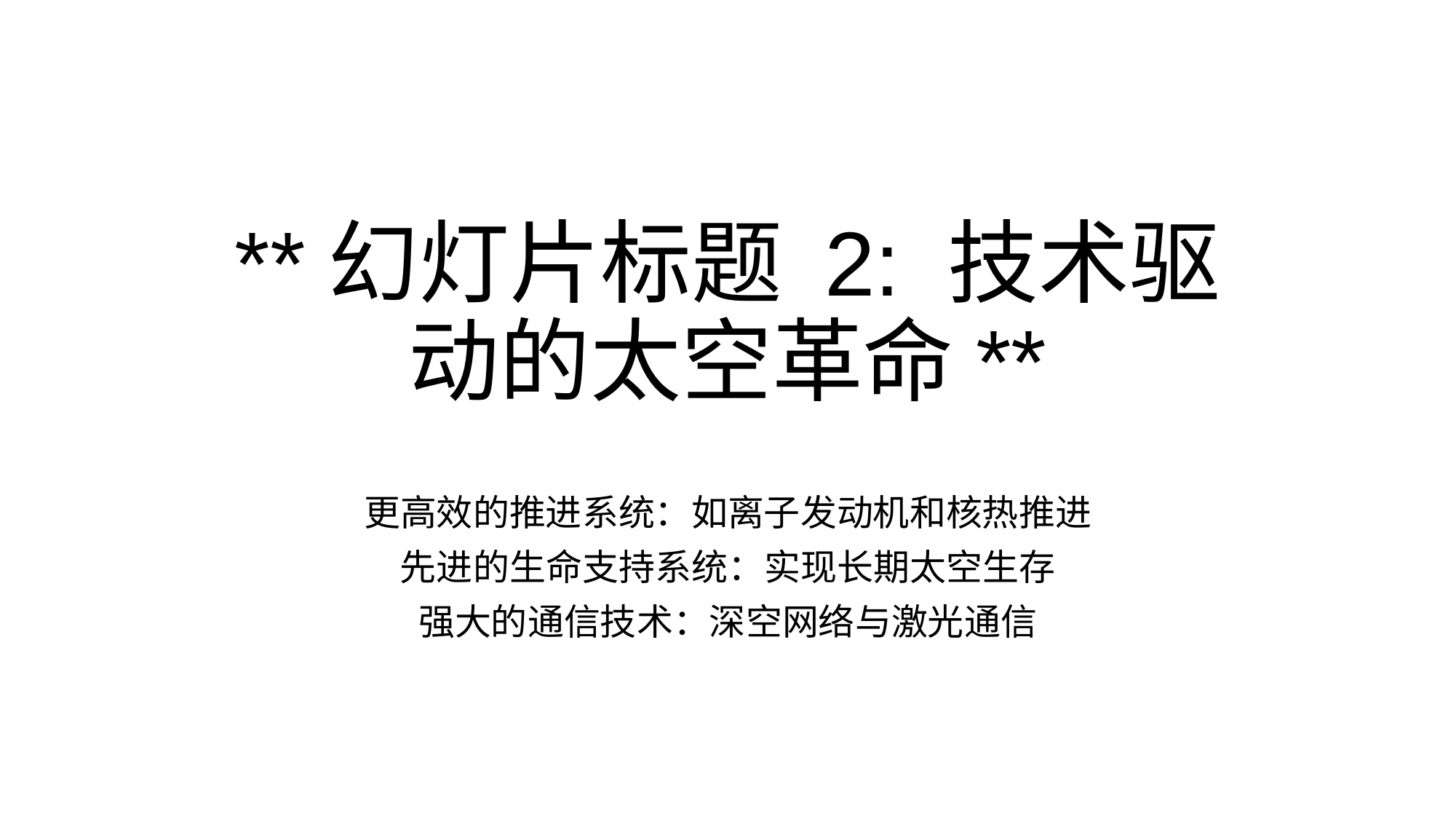

# **幻灯片标题 2: 技术驱动的太空革命**

更高效的推进系统：如离子发动机和核热推进
先进的生命支持系统：实现长期太空生存
强大的通信技术：深空网络与激光通信